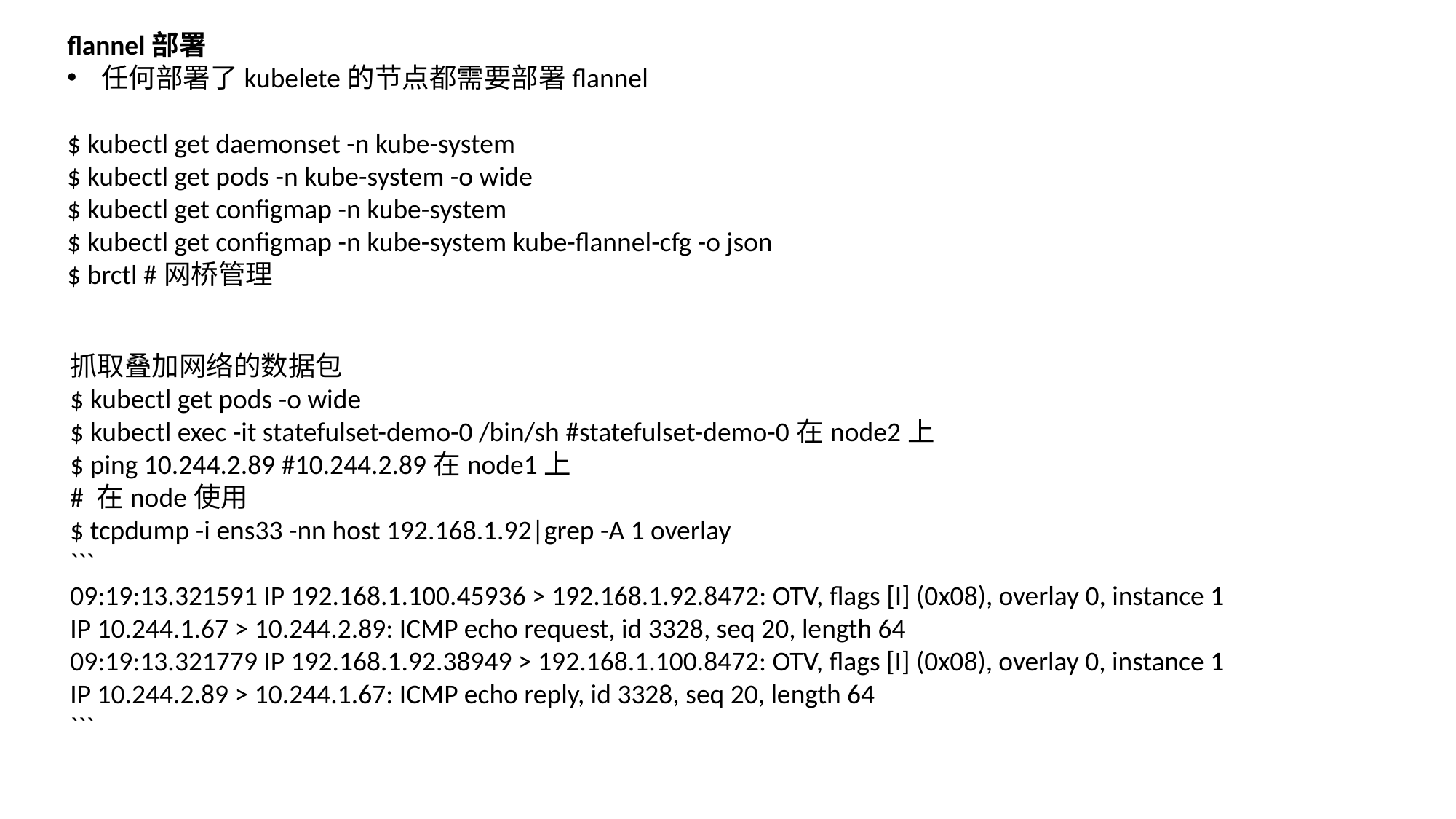

flannel部署
任何部署了kubelete的节点都需要部署flannel

$ kubectl get daemonset -n kube-system
$ kubectl get pods -n kube-system -o wide
$ kubectl get configmap -n kube-system
$ kubectl get configmap -n kube-system kube-flannel-cfg -o json
$ brctl #网桥管理
抓取叠加网络的数据包
$ kubectl get pods -o wide
$ kubectl exec -it statefulset-demo-0 /bin/sh #statefulset-demo-0在node2上
$ ping 10.244.2.89 #10.244.2.89在node1上
# 在node使用
$ tcpdump -i ens33 -nn host 192.168.1.92|grep -A 1 overlay
```
09:19:13.321591 IP 192.168.1.100.45936 > 192.168.1.92.8472: OTV, flags [I] (0x08), overlay 0, instance 1
IP 10.244.1.67 > 10.244.2.89: ICMP echo request, id 3328, seq 20, length 64
09:19:13.321779 IP 192.168.1.92.38949 > 192.168.1.100.8472: OTV, flags [I] (0x08), overlay 0, instance 1
IP 10.244.2.89 > 10.244.1.67: ICMP echo reply, id 3328, seq 20, length 64
```